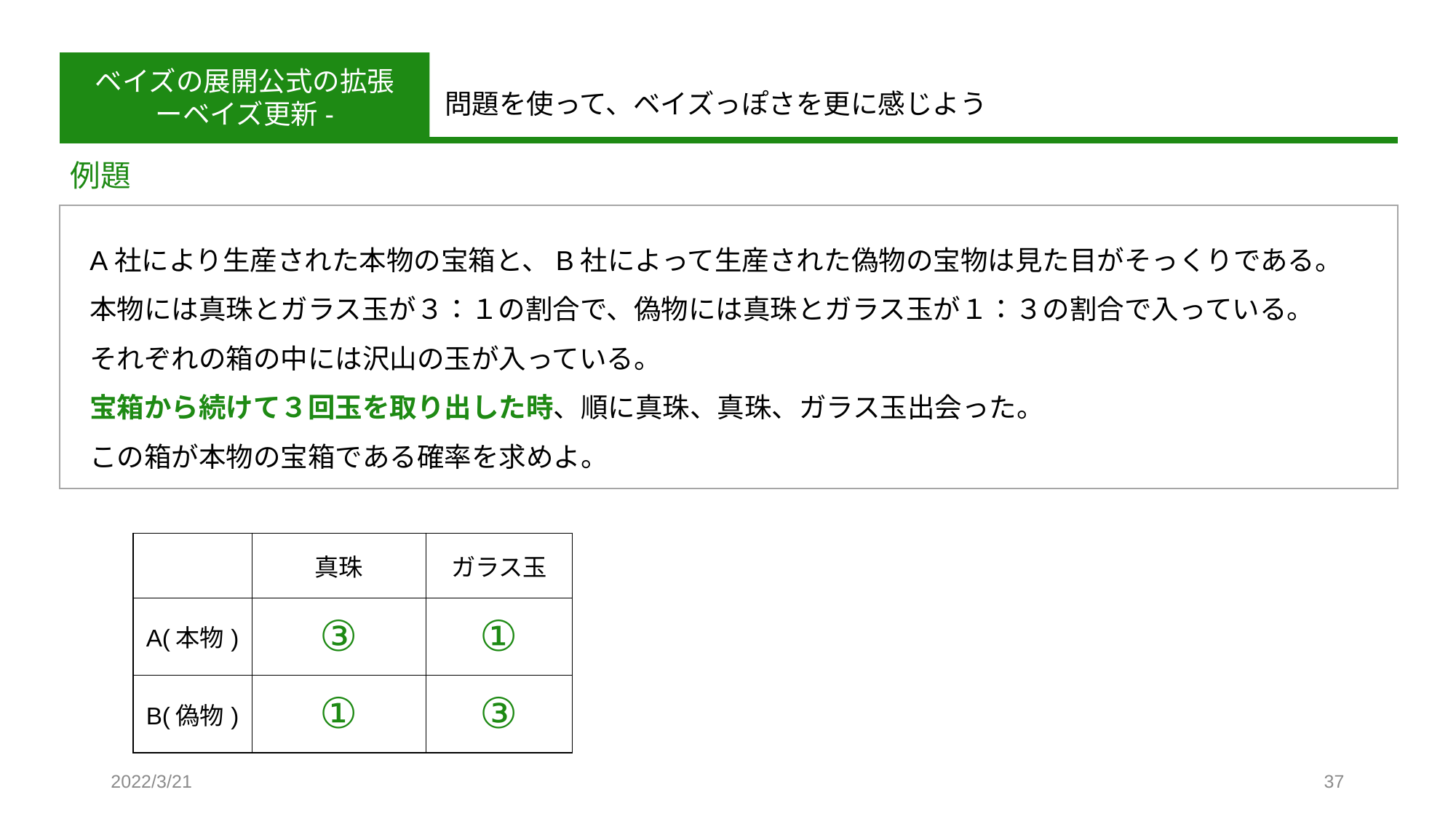

ベイズの展開公式の拡張
ーベイズ更新-
問題を使って、ベイズっぽさを更に感じよう
例題

A社により生産された本物の宝箱と、B社によって生産された偽物の宝物は見た目がそっくりである。
本物には真珠とガラス玉が３：１の割合で、偽物には真珠とガラス玉が１：３の割合で入っている。
それぞれの箱の中には沢山の玉が入っている。
宝箱から続けて３回玉を取り出した時、順に真珠、真珠、ガラス玉出会った。
この箱が本物の宝箱である確率を求めよ。
|  | 真珠 | ガラス玉 |
| --- | --- | --- |
| A(本物) | ③ | ① |
| B(偽物) | ① | ③ |
2022/3/21
37